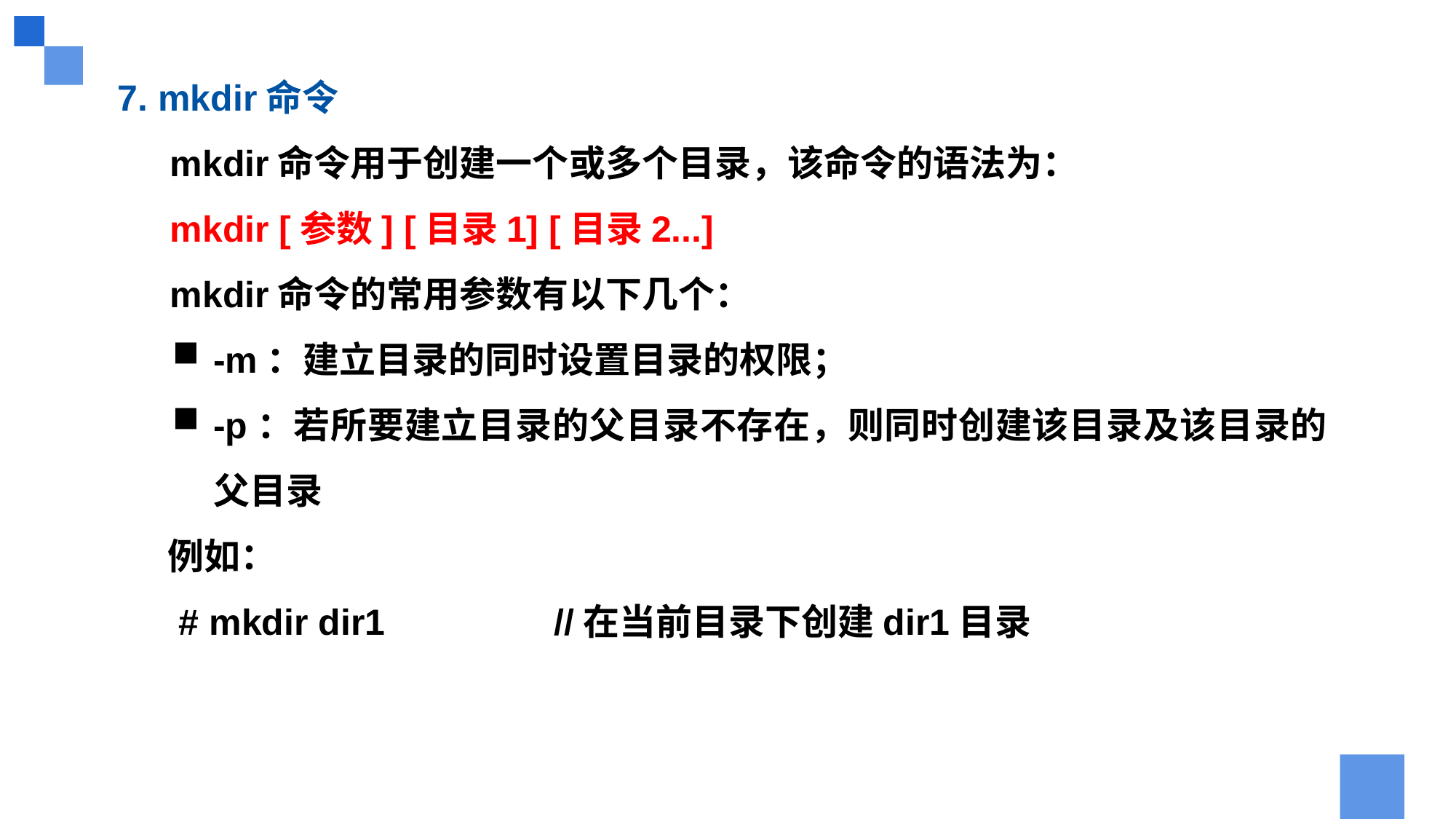

7. mkdir命令
  mkdir命令用于创建一个或多个目录，该命令的语法为：
  mkdir [参数] [目录1] [目录2...]
  mkdir命令的常用参数有以下几个：
-m：建立目录的同时设置目录的权限；
-p：若所要建立目录的父目录不存在，则同时创建该目录及该目录的父目录
     例如：
      # mkdir dir1		//在当前目录下创建dir1目录
16